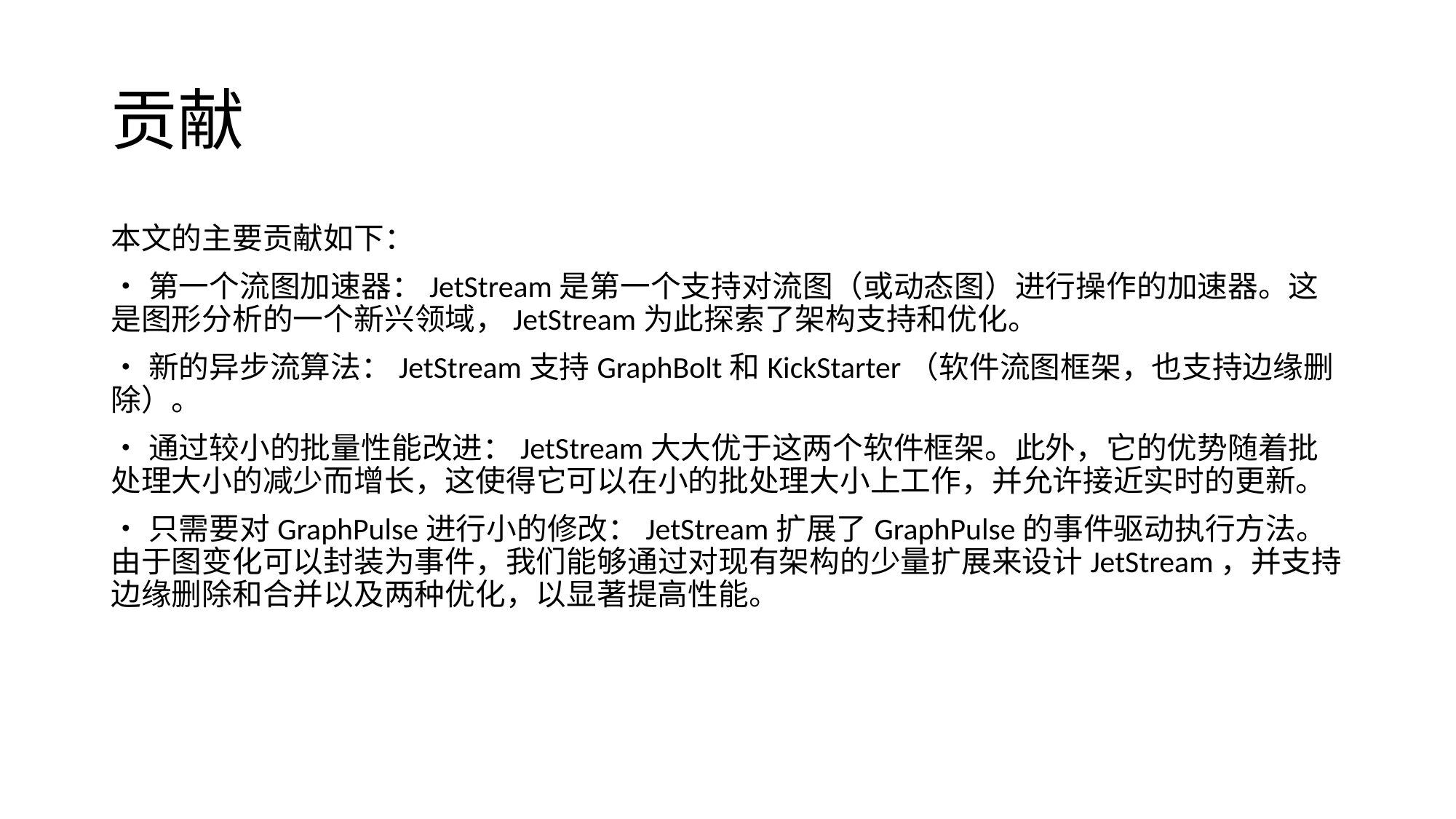

# 贡献
本文的主要贡献如下：
•第一个流图加速器：JetStream是第一个支持对流图（或动态图）进行操作的加速器。这是图形分析的一个新兴领域，JetStream为此探索了架构支持和优化。
•新的异步流算法：JetStream支持GraphBolt和KickStarter（软件流图框架，也支持边缘删除）。
•通过较小的批量性能改进：JetStream大大优于这两个软件框架。此外，它的优势随着批处理大小的减少而增长，这使得它可以在小的批处理大小上工作，并允许接近实时的更新。
•只需要对GraphPulse进行小的修改：JetStream扩展了GraphPulse的事件驱动执行方法。由于图变化可以封装为事件，我们能够通过对现有架构的少量扩展来设计JetStream，并支持边缘删除和合并以及两种优化，以显著提高性能。